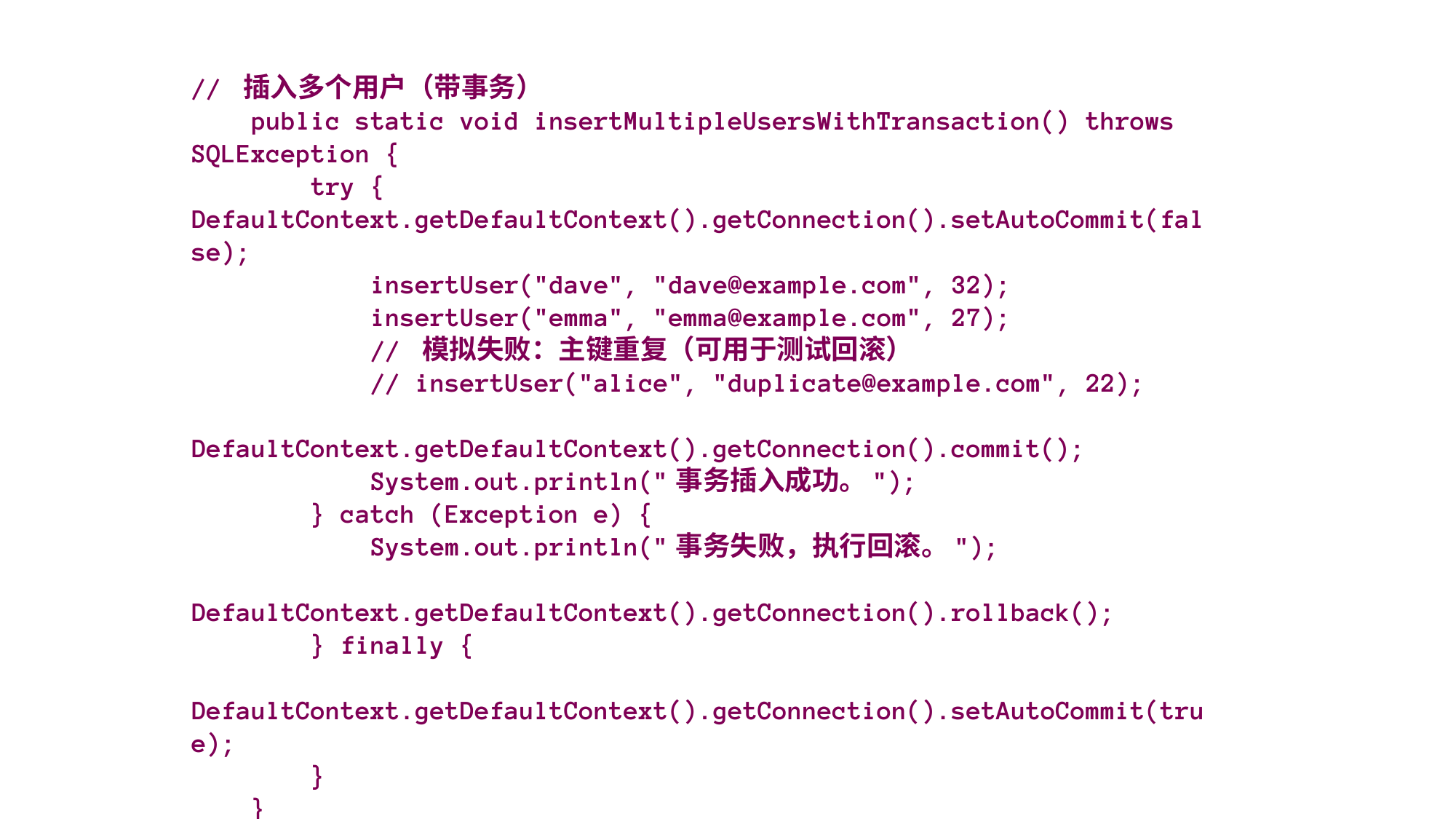

// 插入多个用户（带事务）
    public static void insertMultipleUsersWithTransaction() throws SQLException {
        try {
DefaultContext.getDefaultContext().getConnection().setAutoCommit(false);
            insertUser("dave", "dave@example.com", 32);
            insertUser("emma", "emma@example.com", 27);
            // 模拟失败：主键重复（可用于测试回滚）
            // insertUser("alice", "duplicate@example.com", 22);
           DefaultContext.getDefaultContext().getConnection().commit();
            System.out.println("事务插入成功。");
        } catch (Exception e) {
            System.out.println("事务失败，执行回滚。");
            DefaultContext.getDefaultContext().getConnection().rollback();
        } finally {
            DefaultContext.getDefaultContext().getConnection().setAutoCommit(true);
        }
    }
}